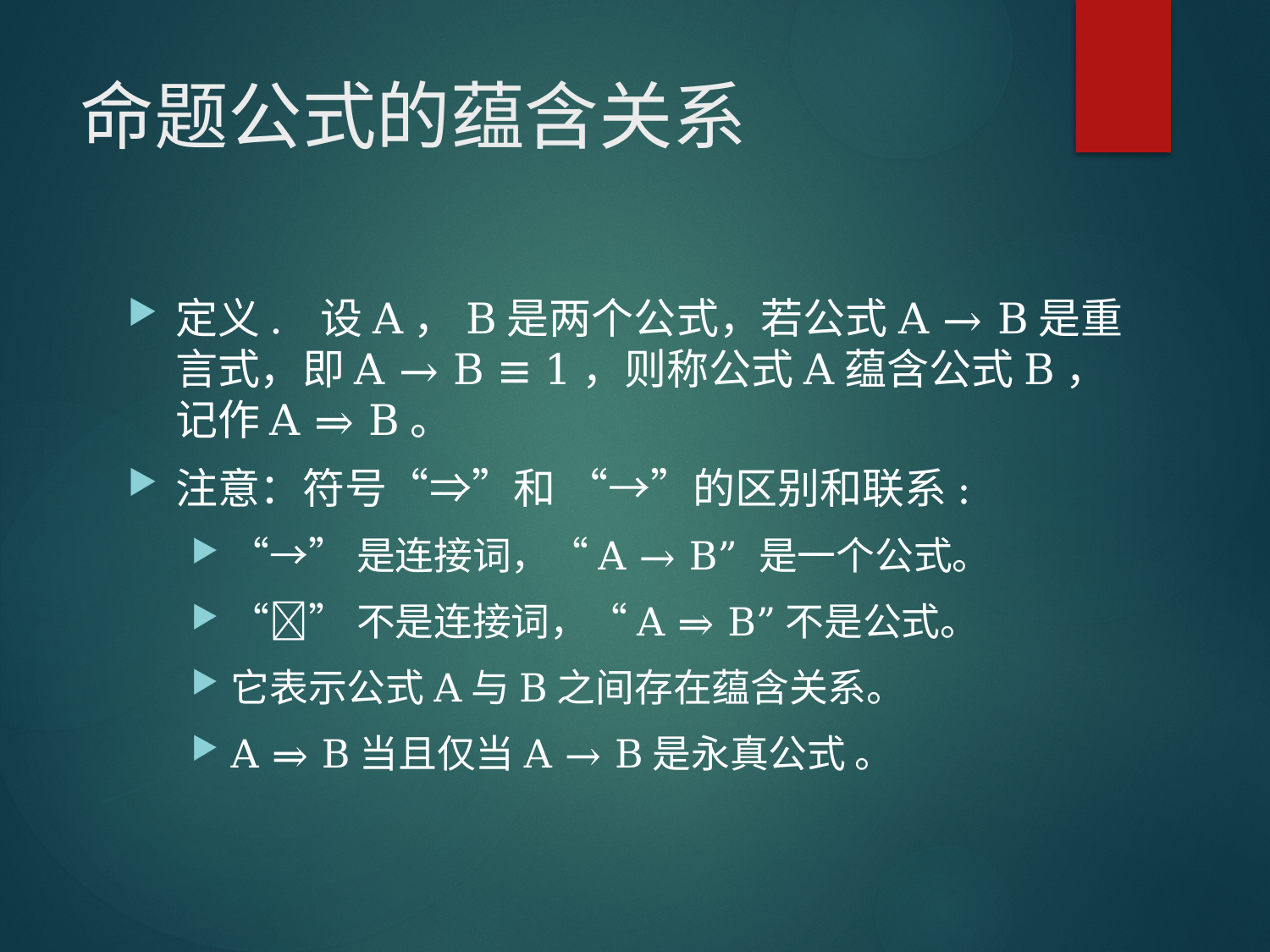

# 命题公式的蕴含关系
定义.  设A，B是两个公式，若公式A → B是重言式，即A → B ≡ 1，则称公式A蕴含公式B，记作A ⇒ B。
注意：符号“⇒”和 “→”的区别和联系:
“→”是连接词，“A → B” 是一个公式。
“⇒”不是连接词，“A ⇒ B”不是公式。
它表示公式A与B之间存在蕴含关系。
A ⇒ B当且仅当A → B是永真公式 。